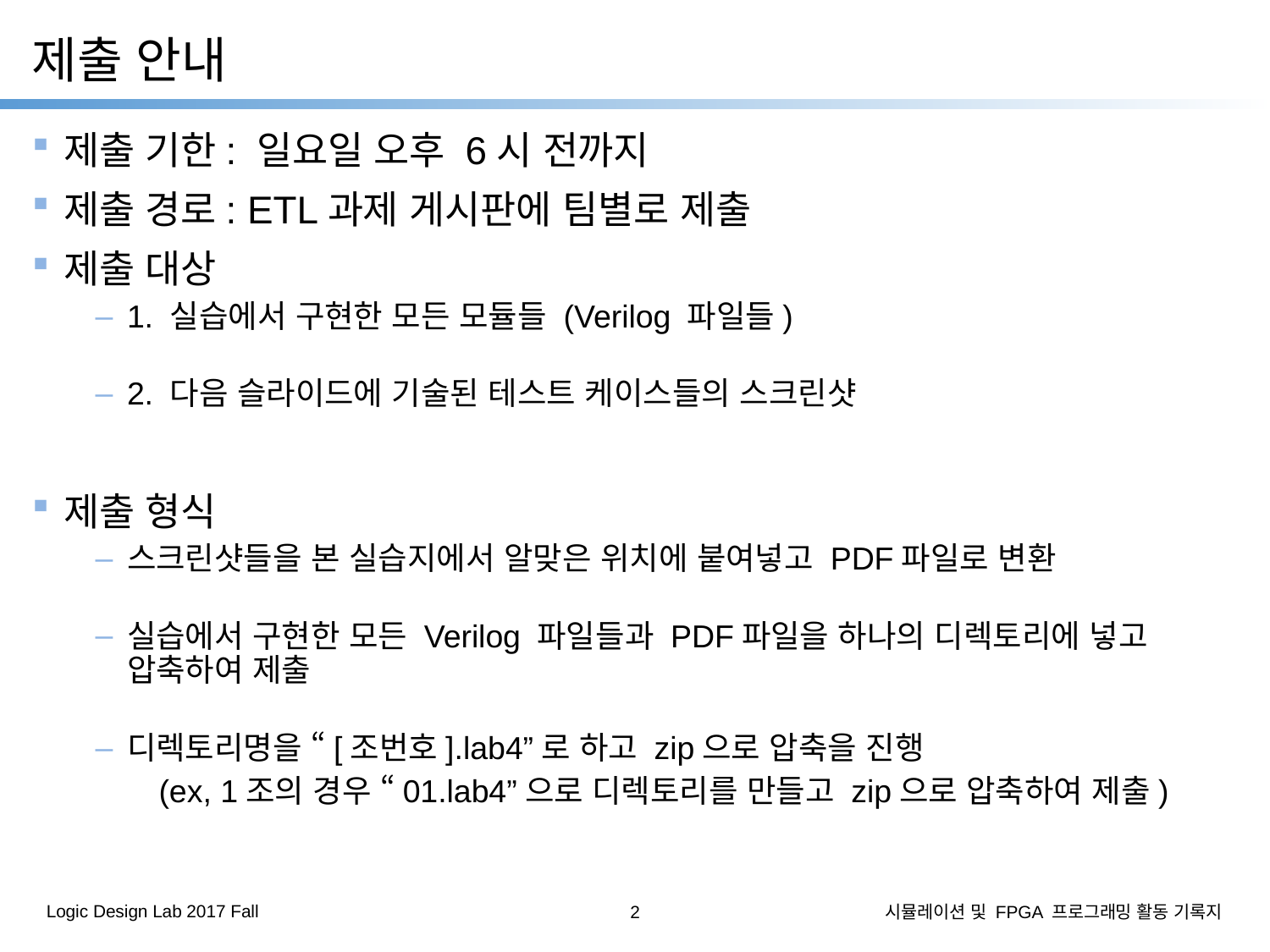

# 제출 안내
제출 기한: 일요일 오후 6시 전까지
제출 경로: ETL과제 게시판에 팀별로 제출
제출 대상
1. 실습에서 구현한 모든 모듈들 (Verilog 파일들)

2. 다음 슬라이드에 기술된 테스트 케이스들의 스크린샷

제출 형식
스크린샷들을 본 실습지에서 알맞은 위치에 붙여넣고 PDF파일로 변환

실습에서 구현한 모든 Verilog 파일들과 PDF파일을 하나의 디렉토리에 넣고 압축하여 제출

디렉토리명을 “[조번호].lab4”로 하고 zip으로 압축을 진행
(ex, 1조의 경우 “01.lab4”으로 디렉토리를 만들고 zip으로 압축하여 제출)
2
시뮬레이션 및 FPGA 프로그래밍 활동 기록지